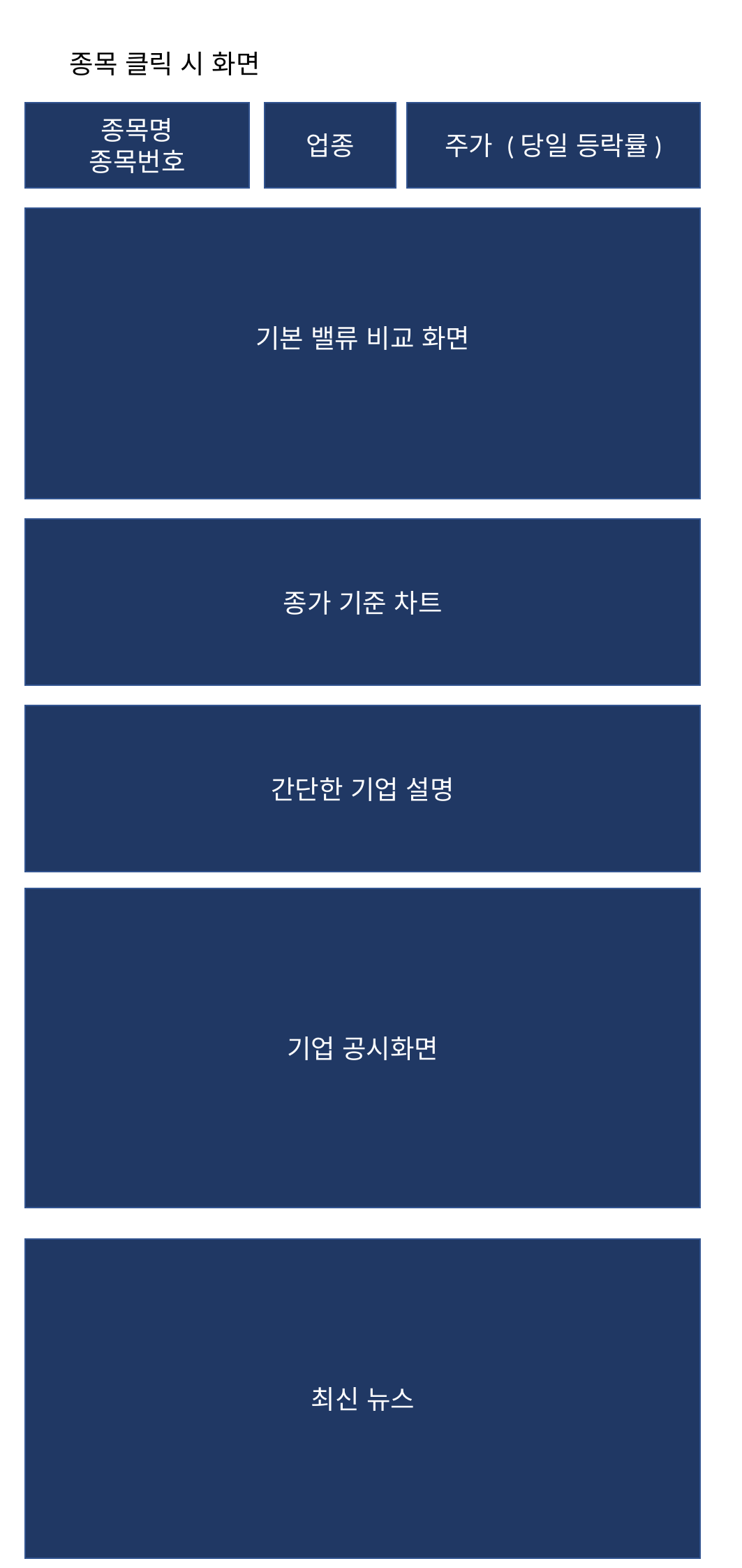

종목 클릭 시 화면
종목명
종목번호
업종
주가 (당일 등락률)
기본 밸류 비교 화면

종가 기준 차트
간단한 기업 설명
기업 공시화면
최신 뉴스